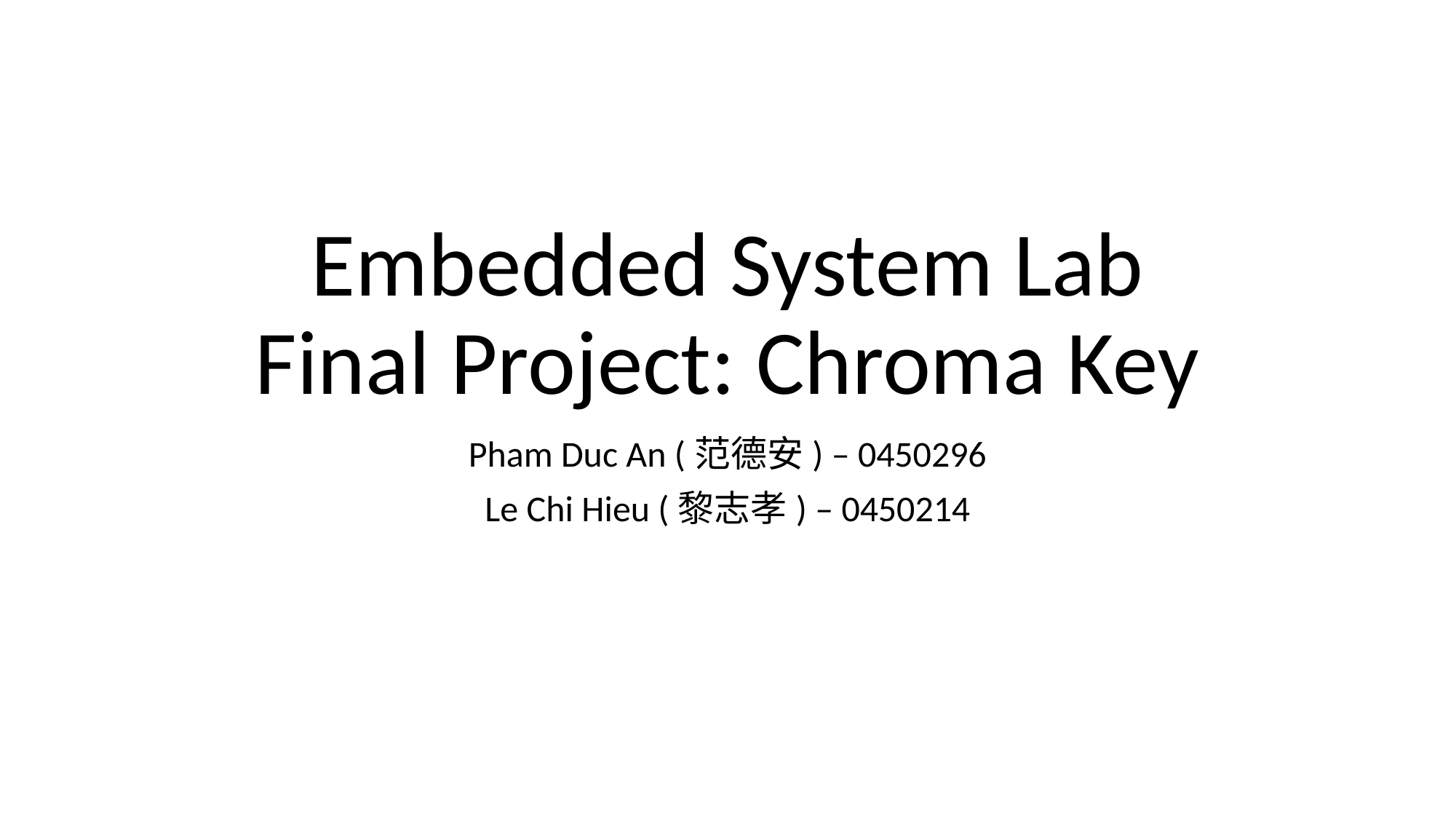

# Embedded System Lab Final Project: Chroma Key
Pham Duc An (范德安) – 0450296
Le Chi Hieu (黎志孝) – 0450214